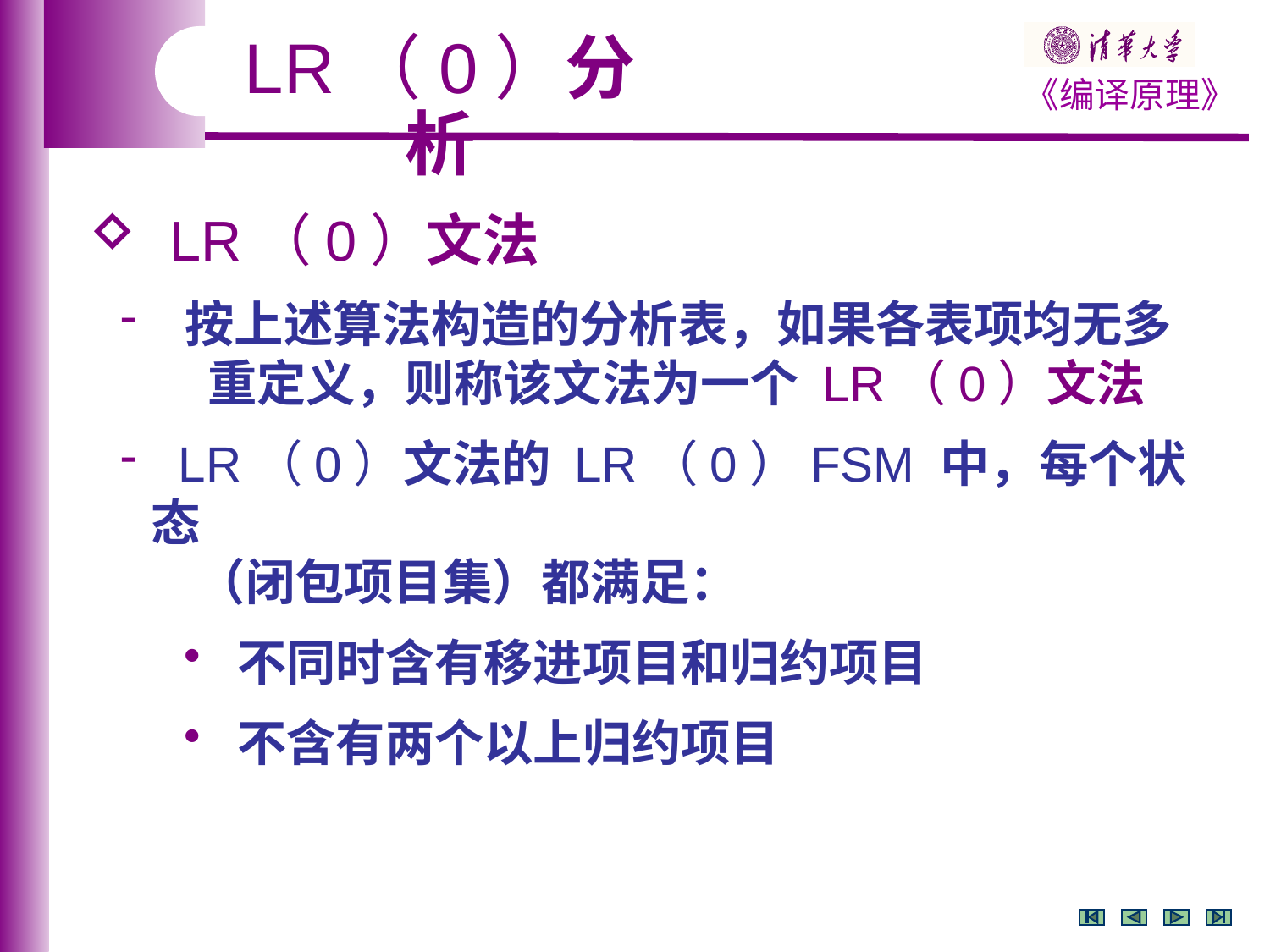

LR（0）分析
  LR（0）文法

  按上述算法构造的分析表，如果各表项均无多
    重定义，则称该文法为一个 LR（0）文法

  LR（0）文法的 LR（0）FSM 中，每个状态
   （闭包项目集）都满足：

 不同时含有移进项目和归约项目

 不含有两个以上归约项目